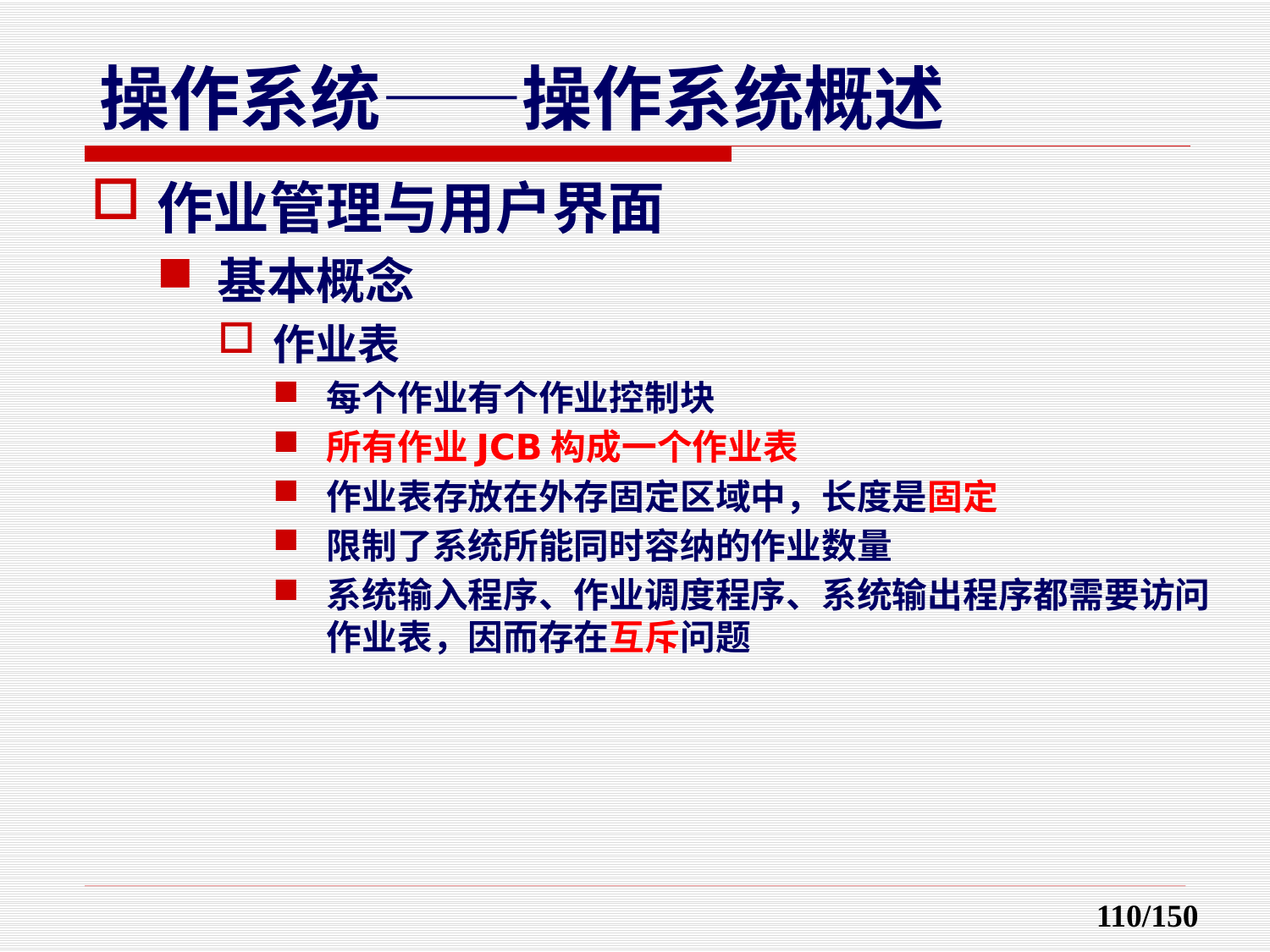

作业管理与用户界面
基本概念
作业表
每个作业有个作业控制块
所有作业JCB构成一个作业表
作业表存放在外存固定区域中，长度是固定
限制了系统所能同时容纳的作业数量
系统输入程序、作业调度程序、系统输出程序都需要访问作业表，因而存在互斥问题